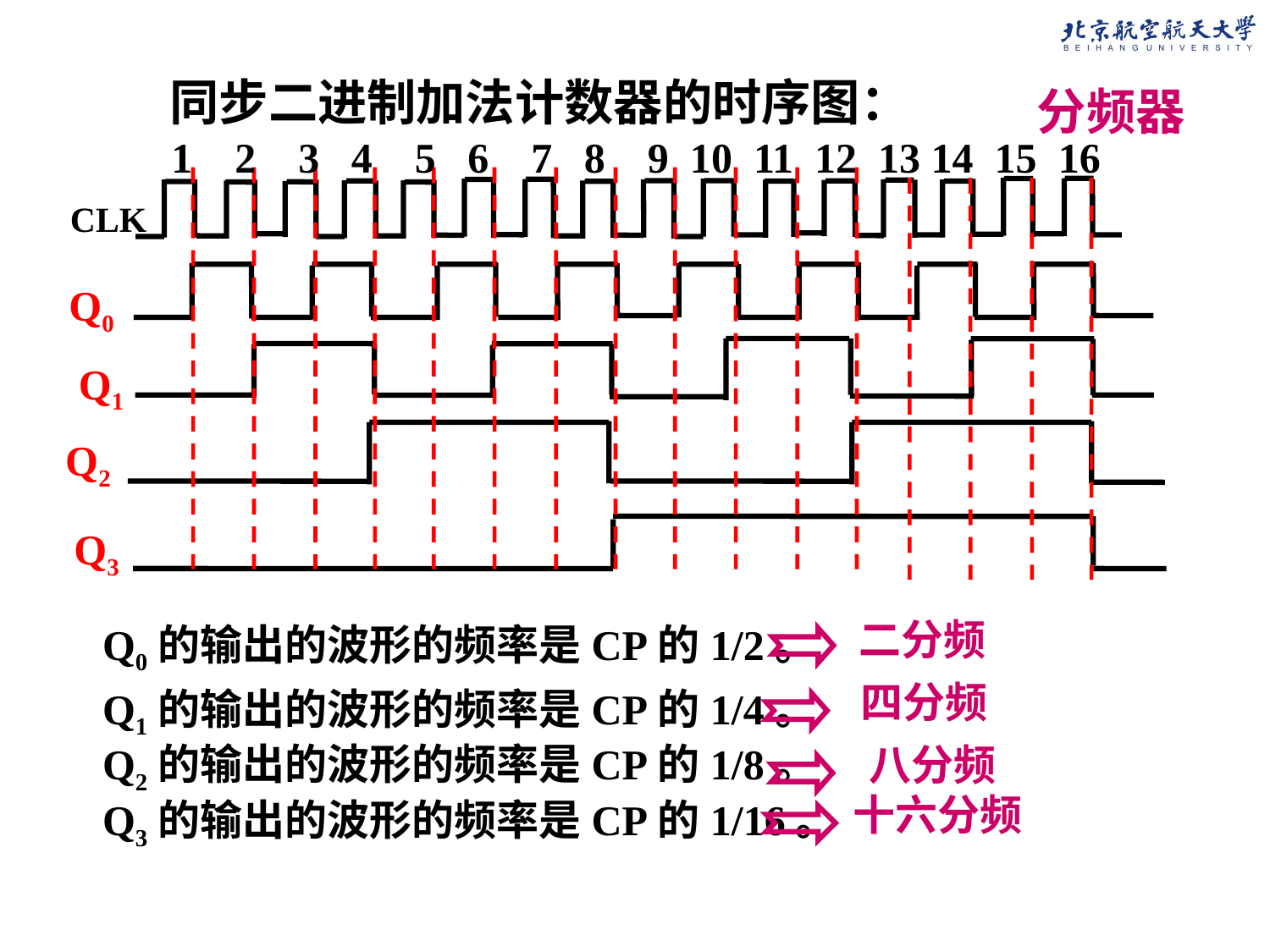

同步二进制加法计数器的时序图：
分频器
1    2    3   4    5   6    7   8    9  10  11  12  13 14  15  16

CLK

Q0

Q1

Q2

Q3

二分频

Q0的输出的波形的频率是CP的1/2。
Q1的输出的波形的频率是CP的1/4。
Q2的输出的波形的频率是CP的1/8。
Q3的输出的波形的频率是CP的1/16。
四分频

八分频

十六分频

21